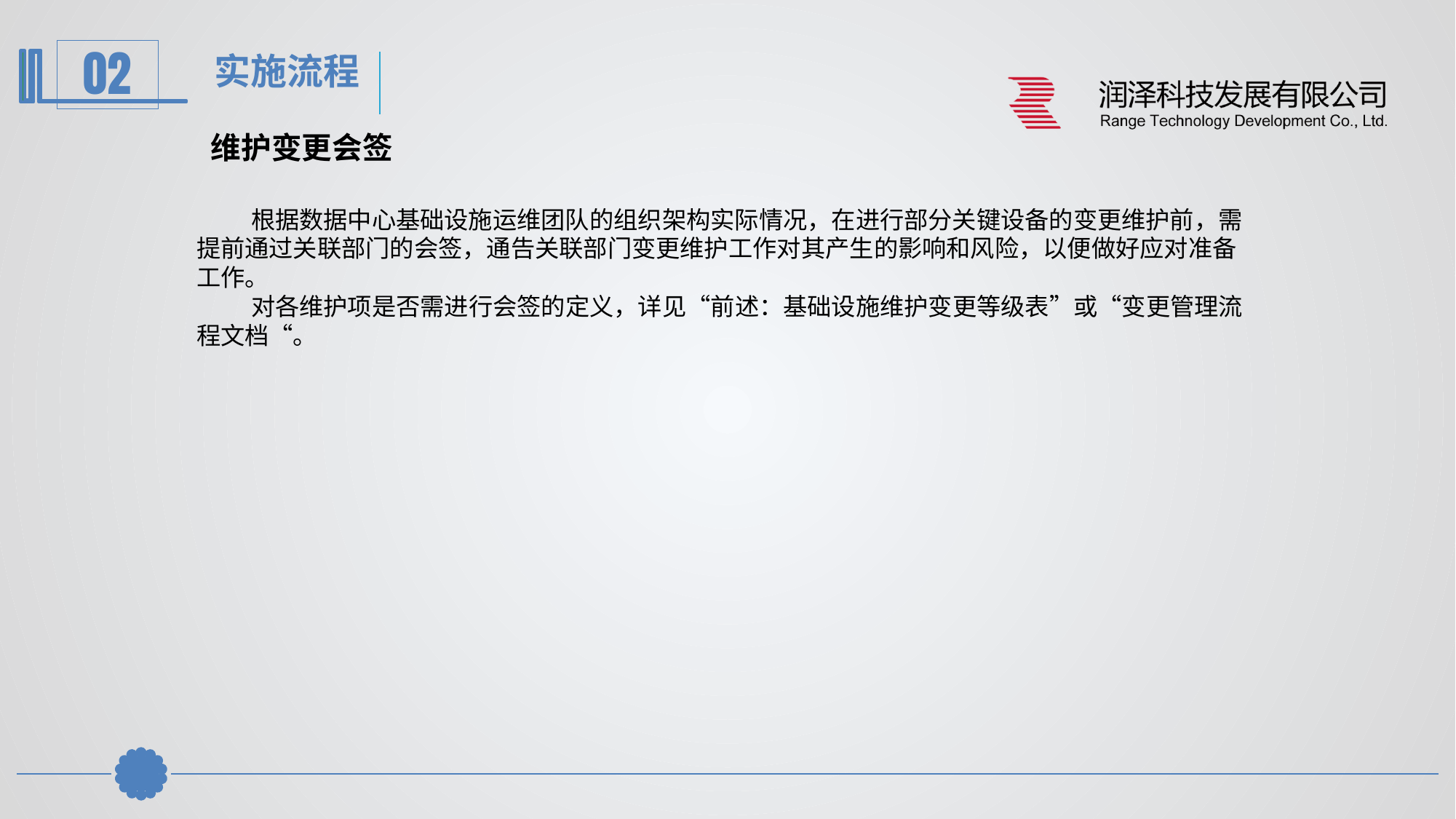

实施流程
维护变更会签
根据数据中心基础设施运维团队的组织架构实际情况，在进行部分关键设备的变更维护前，需提前通过关联部门的会签，通告关联部门变更维护工作对其产生的影响和风险，以便做好应对准备工作。
对各维护项是否需进行会签的定义，详见“前述：基础设施维护变更等级表”或“变更管理流程文档“。
10